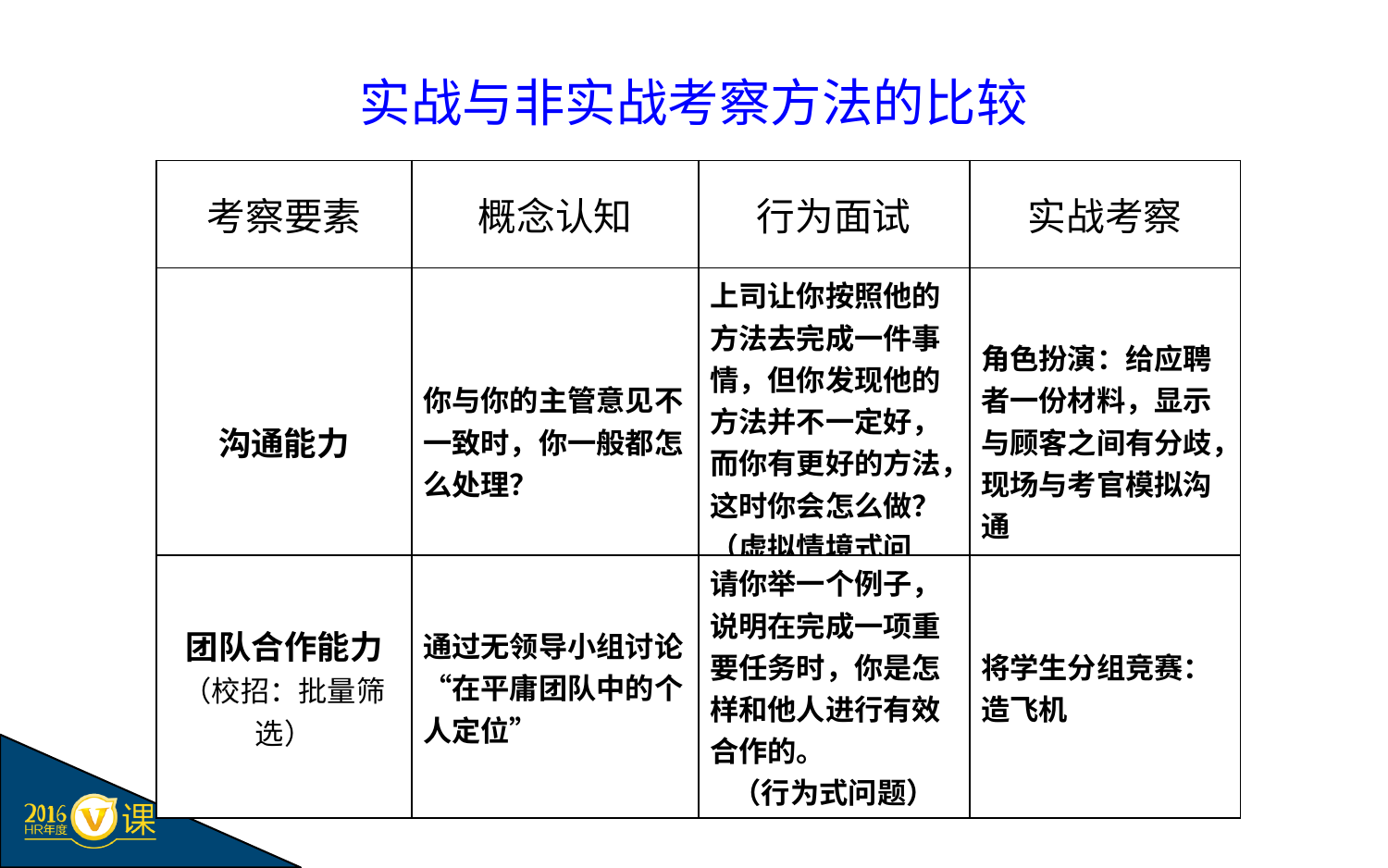

# 实战与非实战考察方法的比较
| 考察要素 | 概念认知 | 行为面试 | 实战考察 |
| --- | --- | --- | --- |
| 沟通能力 | 你与你的主管意见不一致时，你一般都怎么处理？ | 上司让你按照他的方法去完成一件事情，但你发现他的方法并不一定好，而你有更好的方法，这时你会怎么做？ （虚拟情境式问题） | 角色扮演：给应聘者一份材料，显示与顾客之间有分歧，现场与考官模拟沟通 |
| 团队合作能力 （校招：批量筛选） | 通过无领导小组讨论“在平庸团队中的个人定位” | 请你举一个例子，说明在完成一项重要任务时，你是怎样和他人进行有效合作的。 （行为式问题） | 将学生分组竞赛：造飞机 |
| --- | --- | --- | --- |